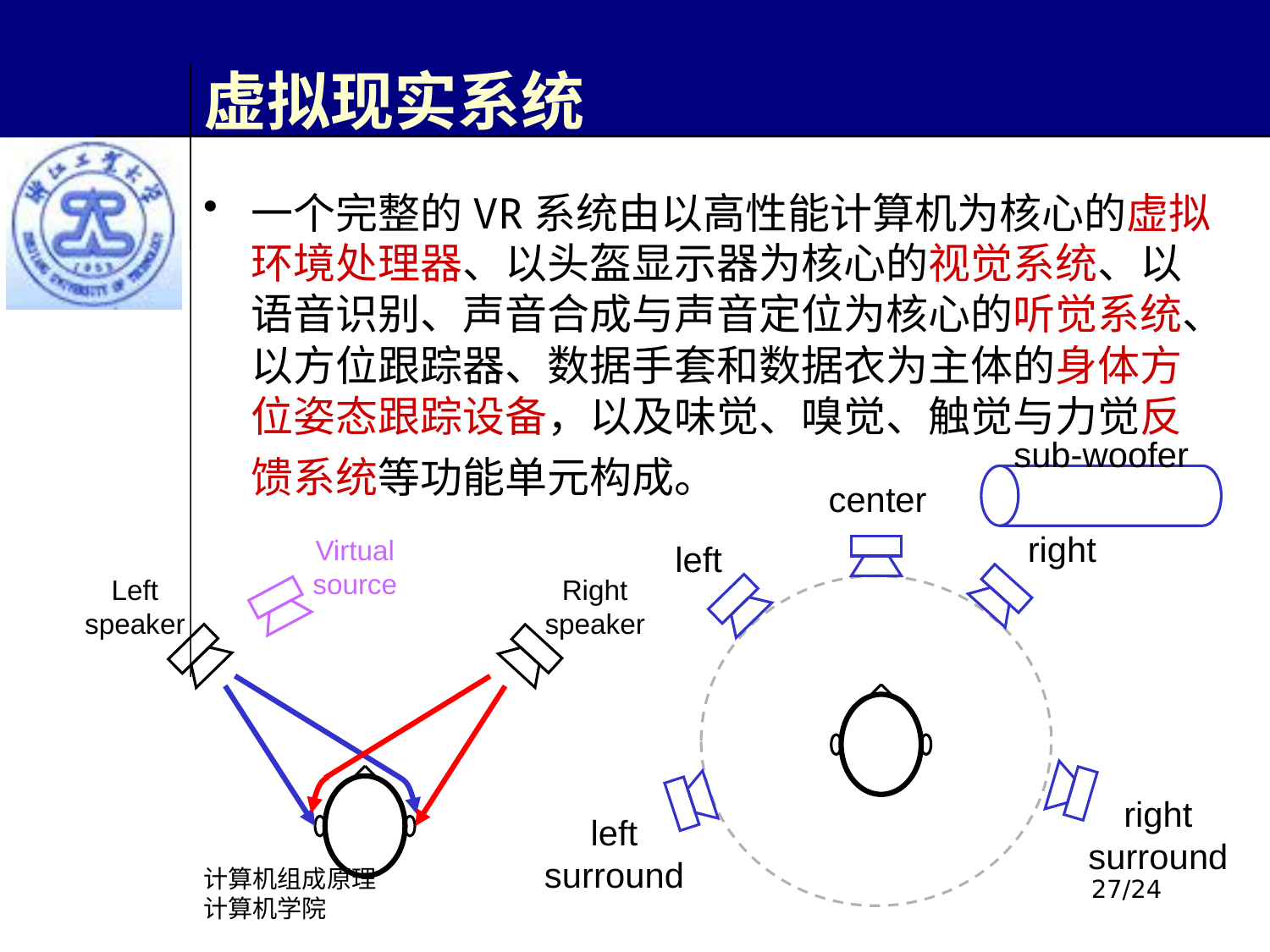

# 虚拟现实系统
一个完整的VR系统由以高性能计算机为核心的虚拟环境处理器、以头盔显示器为核心的视觉系统、以语音识别、声音合成与声音定位为核心的听觉系统、以方位跟踪器、数据手套和数据衣为主体的身体方位姿态跟踪设备，以及味觉、嗅觉、触觉与力觉反馈系统等功能单元构成。

sub-woofer
center
right
left

right surround
left surround
Virtual source
Left speaker
Right speaker

计算机组成原理
计算机学院
27/24